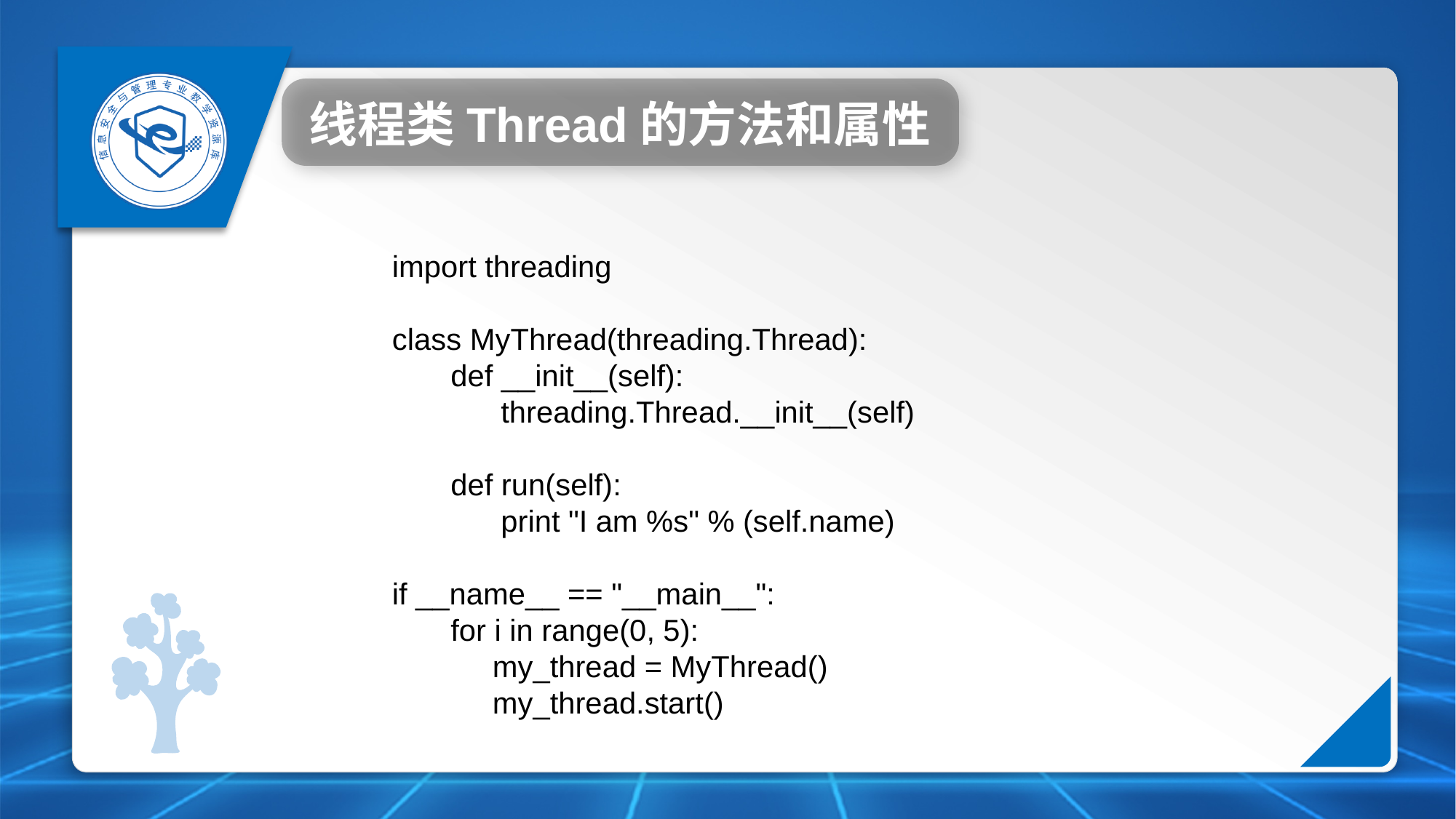

线程类Thread的方法和属性
import threading  
 
class MyThread(threading.Thread):  
       def __init__(self):  
             threading.Thread.__init__(self)  
 
       def run(self):  
             print "I am %s" % (self.name)  
 
if __name__ == "__main__":  
       for i in range(0, 5):  
            my_thread = MyThread()  
            my_thread.start()